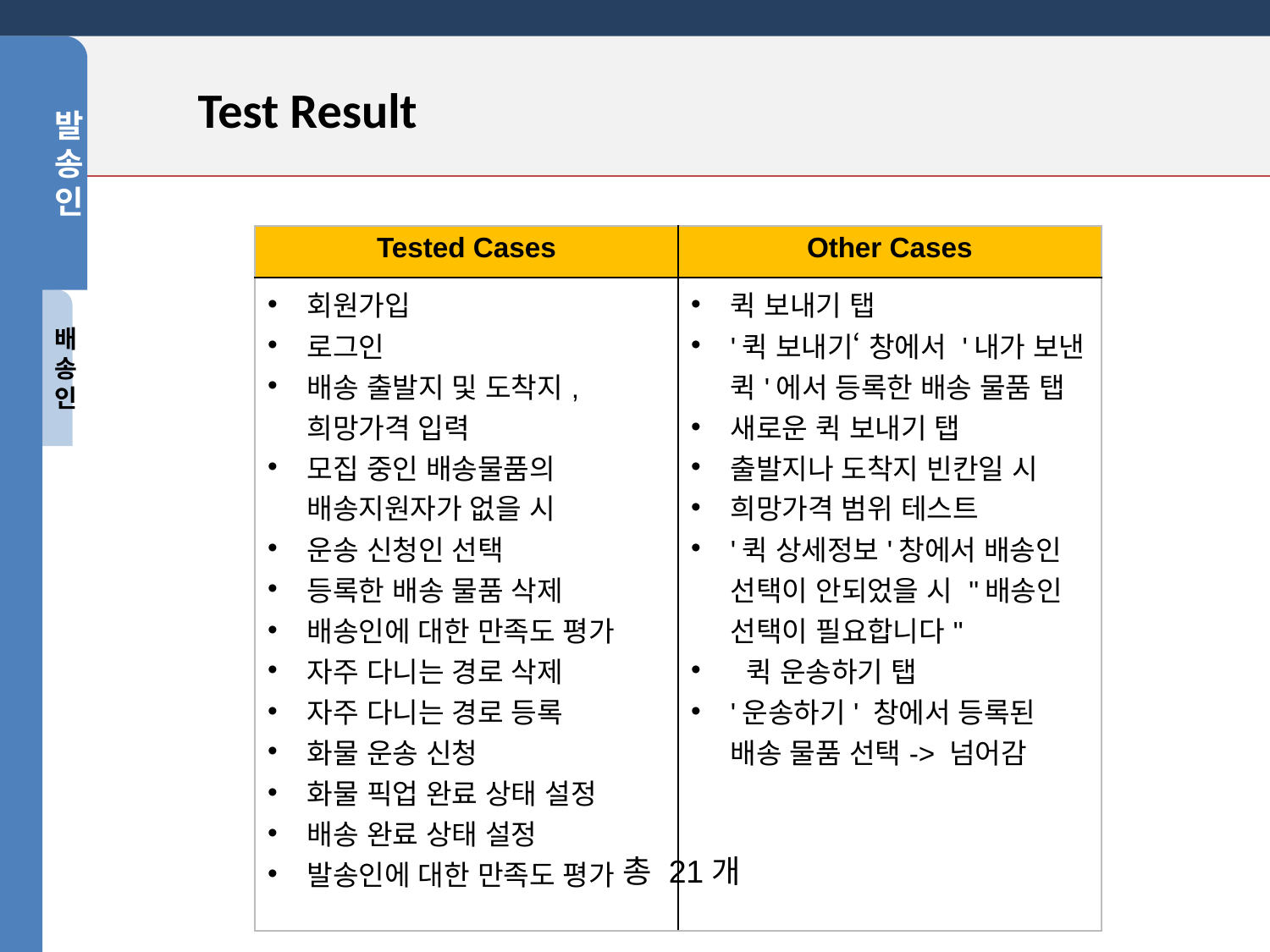

발송인
Test Result
| Tested Cases | Other Cases |
| --- | --- |
| 회원가입 로그인 배송 출발지 및 도착지, 희망가격 입력 모집 중인 배송물품의 배송지원자가 없을 시 운송 신청인 선택 등록한 배송 물품 삭제 배송인에 대한 만족도 평가 자주 다니는 경로 삭제 자주 다니는 경로 등록 화물 운송 신청 화물 픽업 완료 상태 설정 배송 완료 상태 설정 발송인에 대한 만족도 평가 | 퀵 보내기 탭 '퀵 보내기‘ 창에서 '내가 보낸 퀵'에서 등록한 배송 물품 탭 새로운 퀵 보내기 탭 출발지나 도착지 빈칸일 시 희망가격 범위 테스트 '퀵 상세정보'창에서 배송인 선택이 안되었을 시 "배송인 선택이 필요합니다" 퀵 운송하기 탭 '운송하기' 창에서 등록된 배송 물품 선택-> 넘어감 |
배송인
총 21개